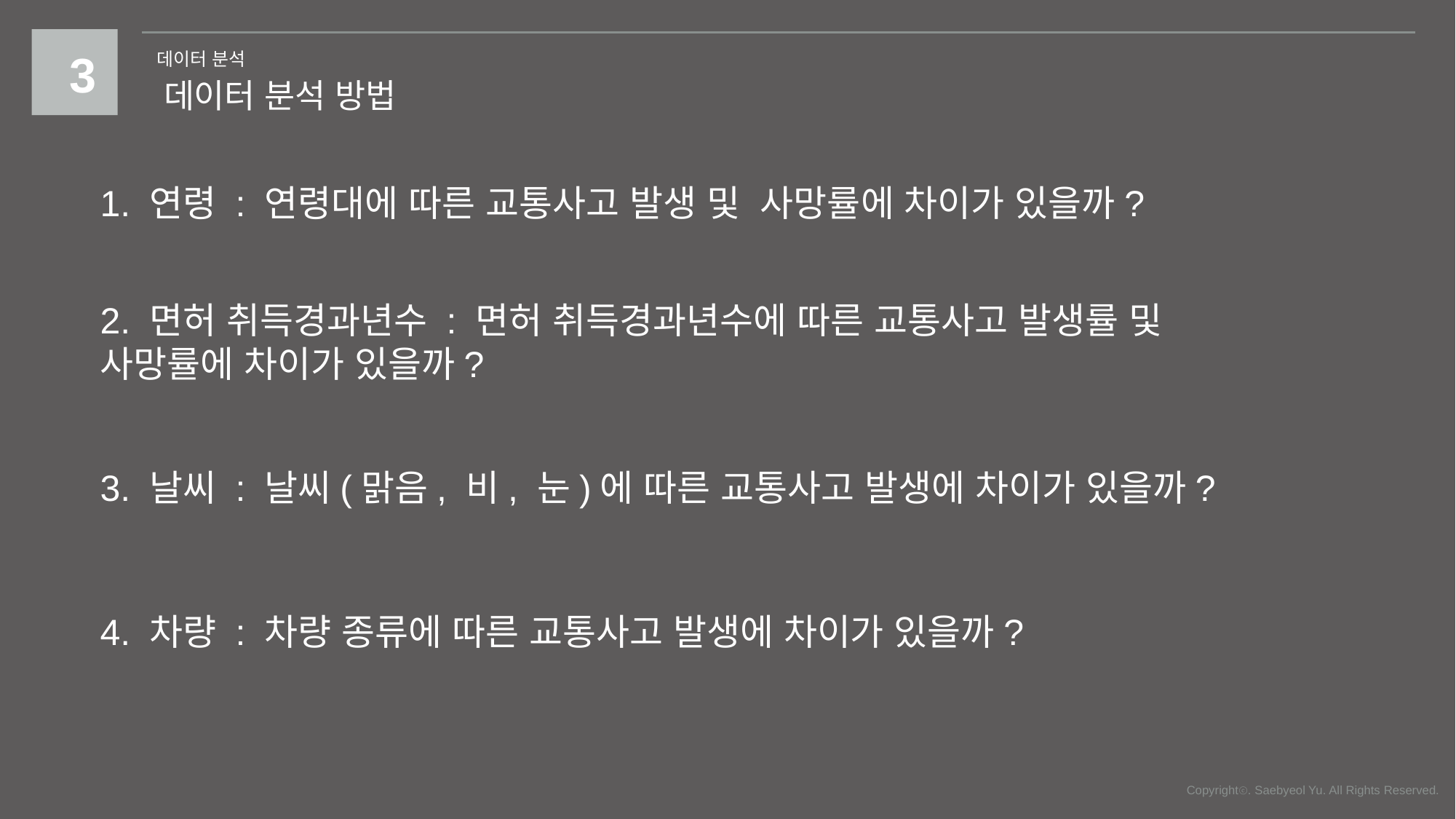

3
데이터 분석
데이터 분석 방법
1. 연령 : 연령대에 따른 교통사고 발생 및  사망률에 차이가 있을까?
2. 면허 취득경과년수 : 면허 취득경과년수에 따른 교통사고 발생률 및 사망률에 차이가 있을까?
3. 날씨 : 날씨(맑음, 비, 눈)에 따른 교통사고 발생에 차이가 있을까?
4. 차량 : 차량 종류에 따른 교통사고 발생에 차이가 있을까?